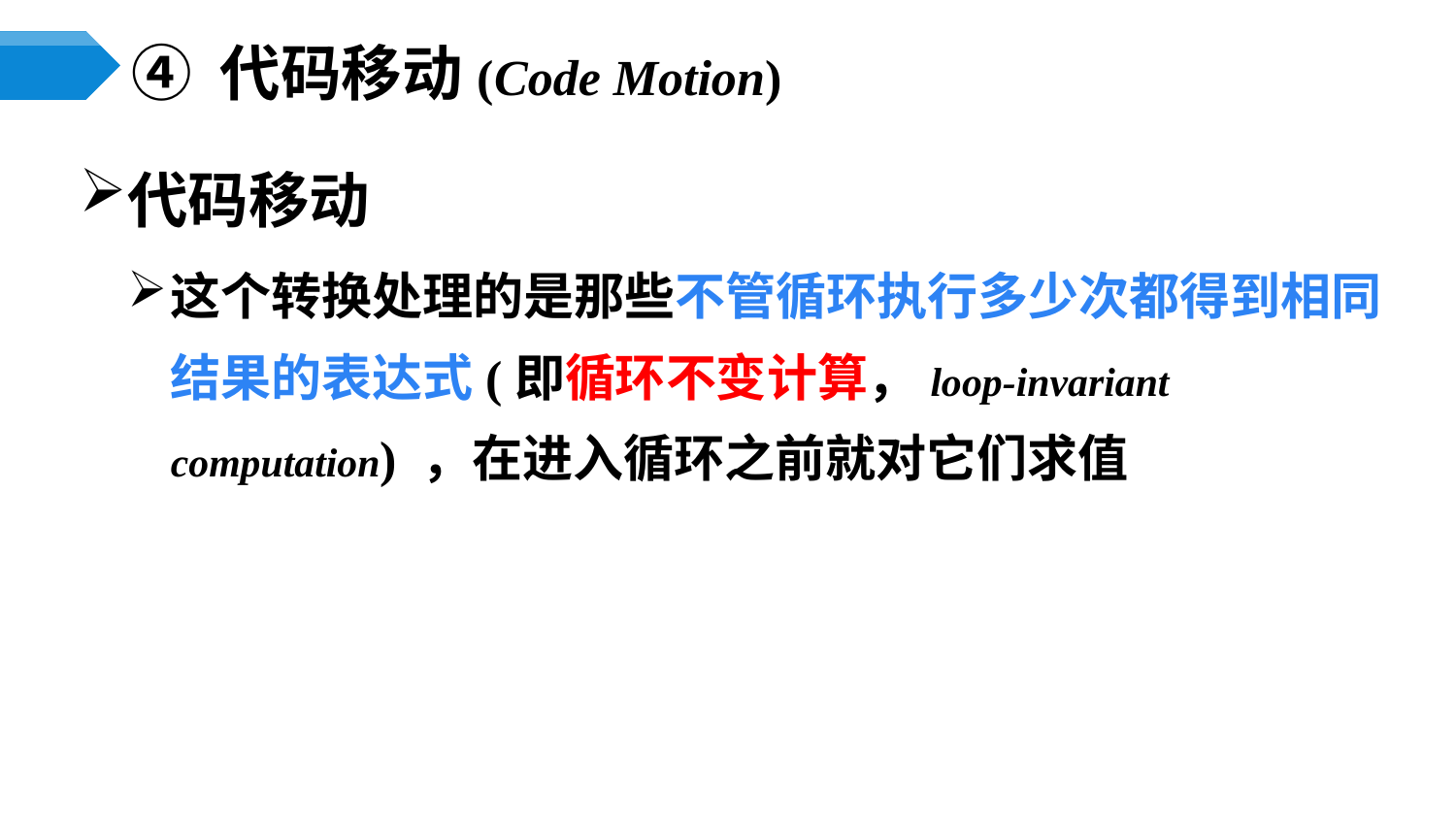

# ④ 代码移动(Code Motion)
代码移动
这个转换处理的是那些不管循环执行多少次都得到相同结果的表达式(即循环不变计算，loop-invariant computation) ，在进入循环之前就对它们求值